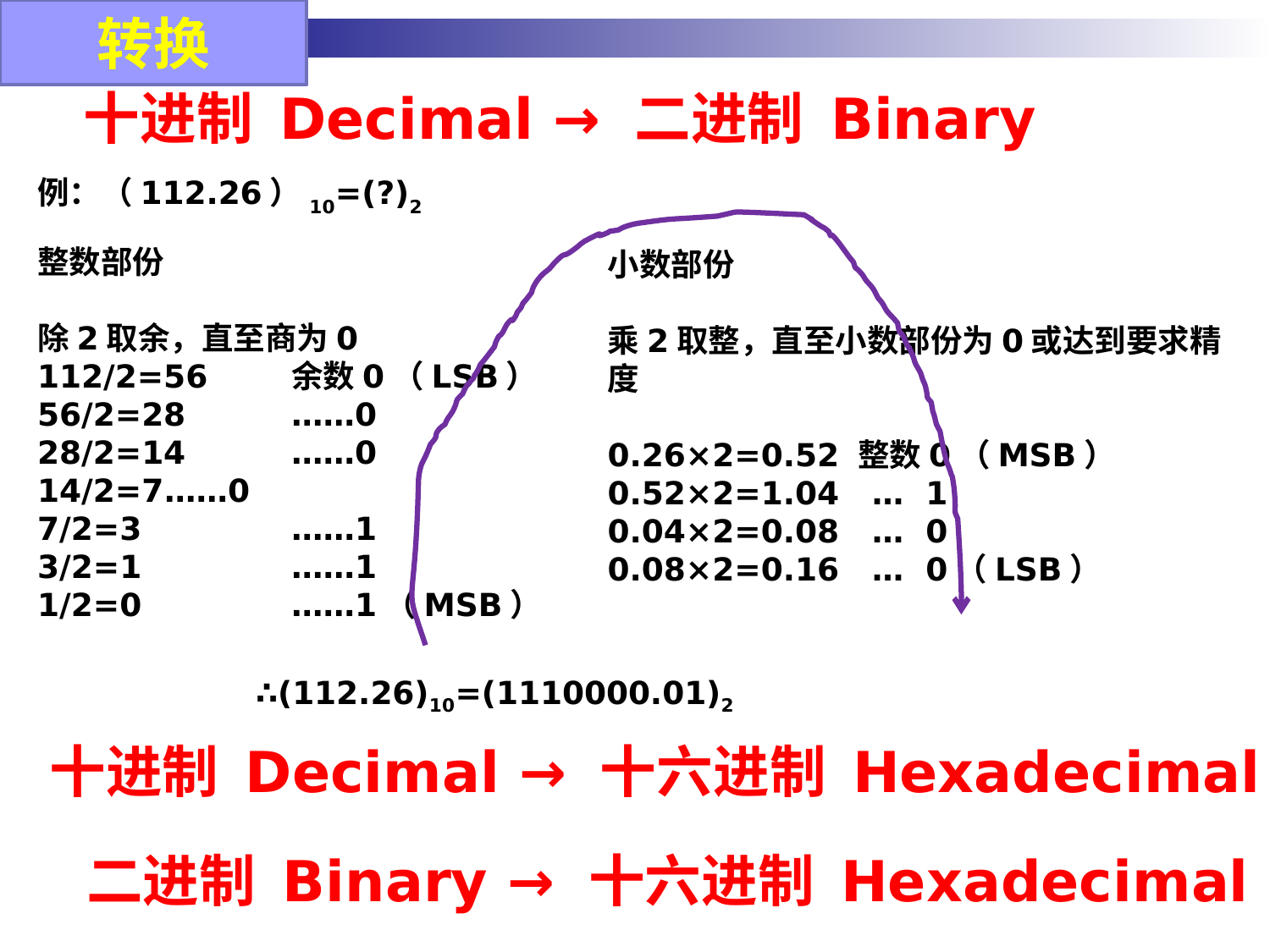

转换
 十进制 Decimal → 二进制 Binary
例：（112.26）10=(?)2

整数部份

除2取余，直至商为0
112/2=56	余数0（LSB）
56/2=28	……0
28/2=14	……0
14/2=7	……0
7/2=3		……1
3/2=1		……1
1/2=0		……1（MSB）
小数部份

乘2取整，直至小数部份为0或达到要求精度
0.26×2=0.52 整数0（MSB）
0.52×2=1.04   …  1
0.04×2=0.08   …  0
0.08×2=0.16   …  0（LSB）
∴(112.26)10=(1110000.01)2
 十进制 Decimal → 十六进制 Hexadecimal
二进制 Binary → 十六进制 Hexadecimal